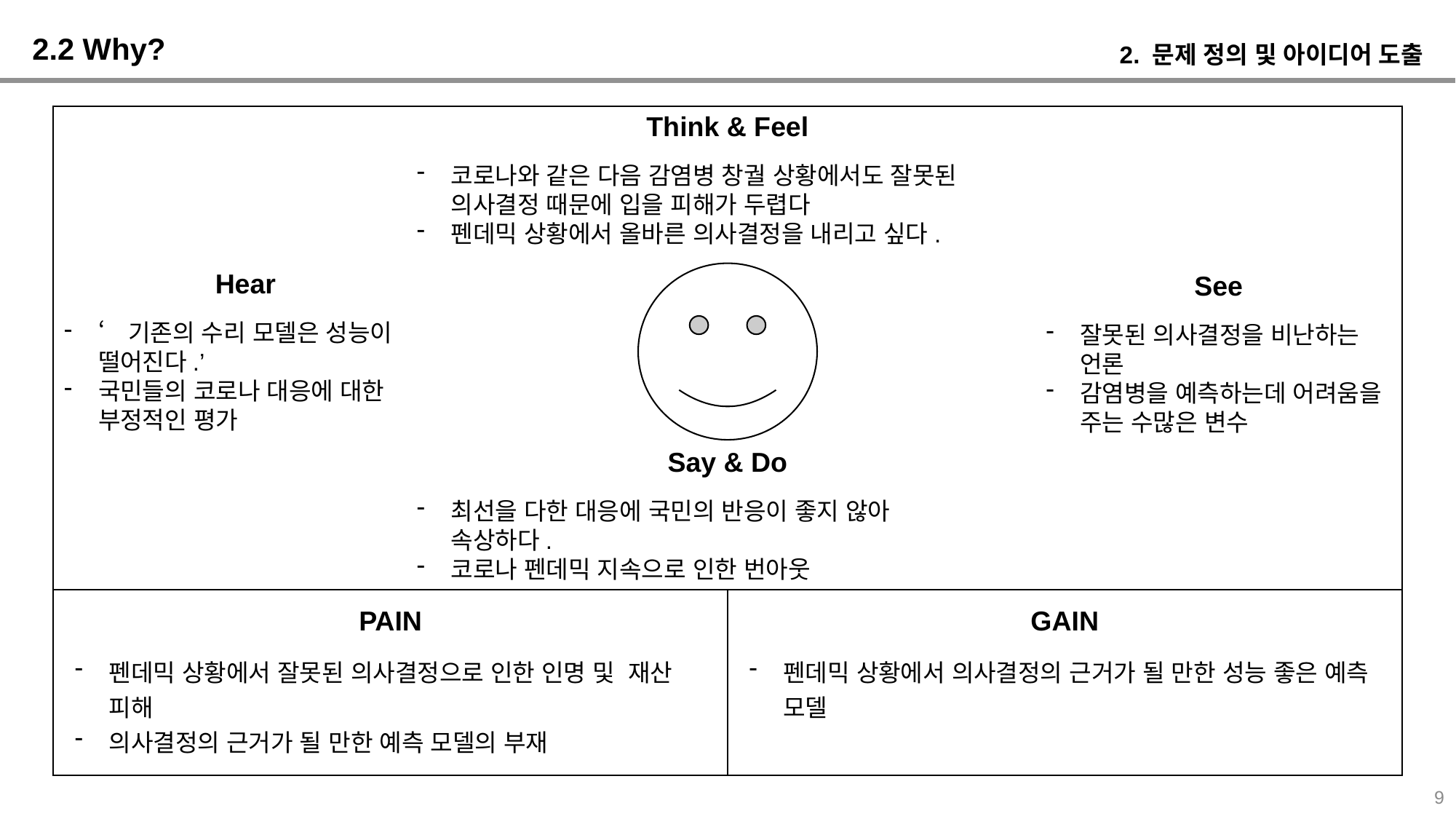

2.2 Why?
2. 문제 정의 및 아이디어 도출
Think & Feel

코로나와 같은 다음 감염병 창궐 상황에서도 잘못된 의사결정 때문에 입을 피해가 두렵다
펜데믹 상황에서 올바른 의사결정을 내리고 싶다.
|  |  |
| --- | --- |
| PAIN 펜데믹 상황에서 잘못된 의사결정으로 인한 인명 및 재산 피해 의사결정의 근거가 될 만한 예측 모델의 부재 | GAIN 펜데믹 상황에서 의사결정의 근거가 될 만한 성능 좋은 예측 모델 |
Hear

‘기존의 수리 모델은 성능이 떨어진다.’
국민들의 코로나 대응에 대한 부정적인 평가

See

잘못된 의사결정을 비난하는 언론
감염병을 예측하는데 어려움을 주는 수많은 변수
Say & Do

최선을 다한 대응에 국민의 반응이 좋지 않아         속상하다.
코로나 펜데믹 지속으로 인한 번아웃
9